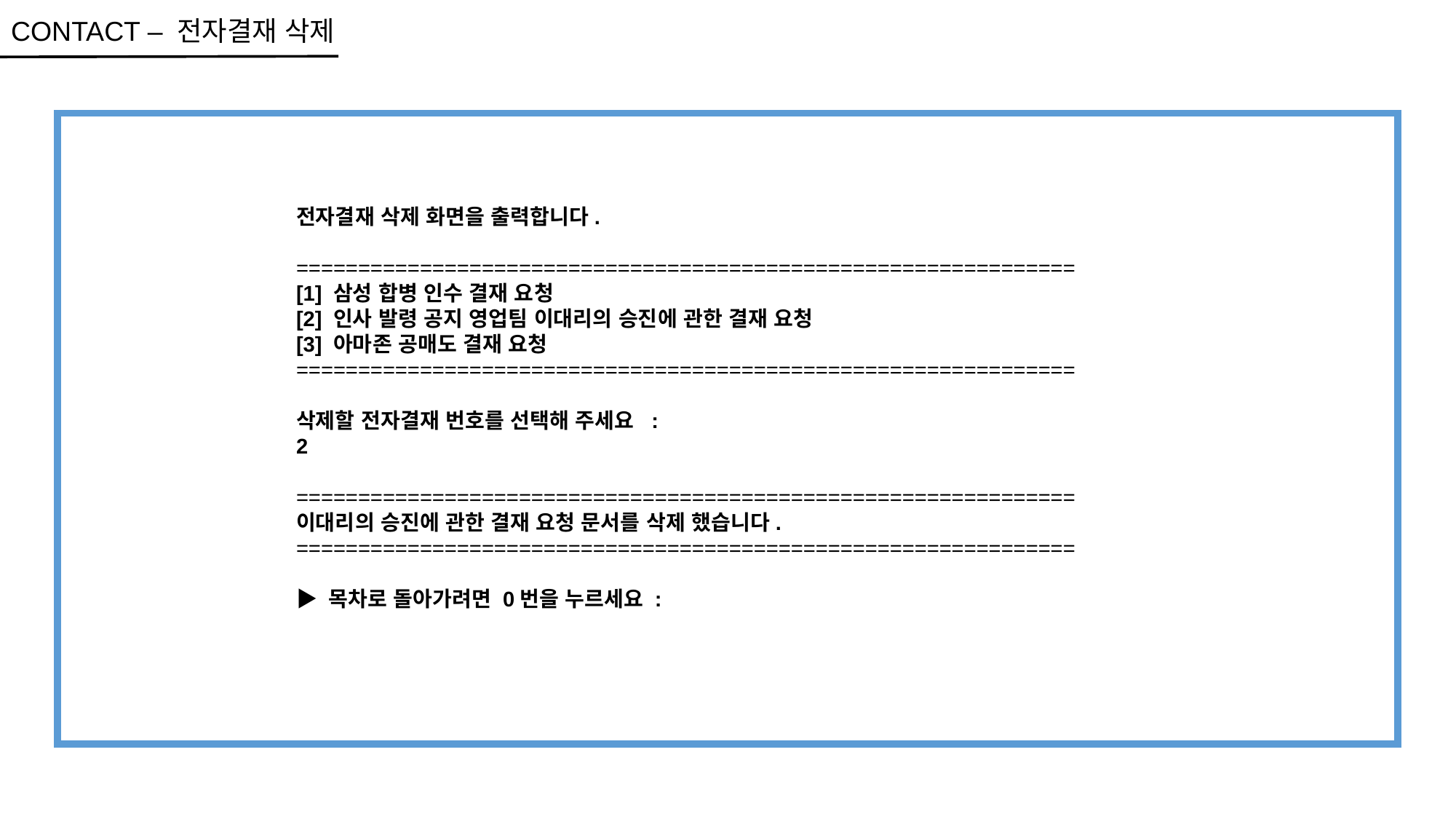

CONTACT – 전자결재 삭제

전자결재 삭제 화면을 출력합니다.

===============================================================
[1] 삼성 합병 인수 결재 요청
[2] 인사 발령 공지 영업팀 이대리의 승진에 관한 결재 요청
[3] 아마존 공매도 결재 요청
===============================================================

삭제할 전자결재 번호를 선택해 주세요  :
2

===============================================================
이대리의 승진에 관한 결재 요청 문서를 삭제 했습니다.
===============================================================

▶ 목차로 돌아가려면 0번을 누르세요 :